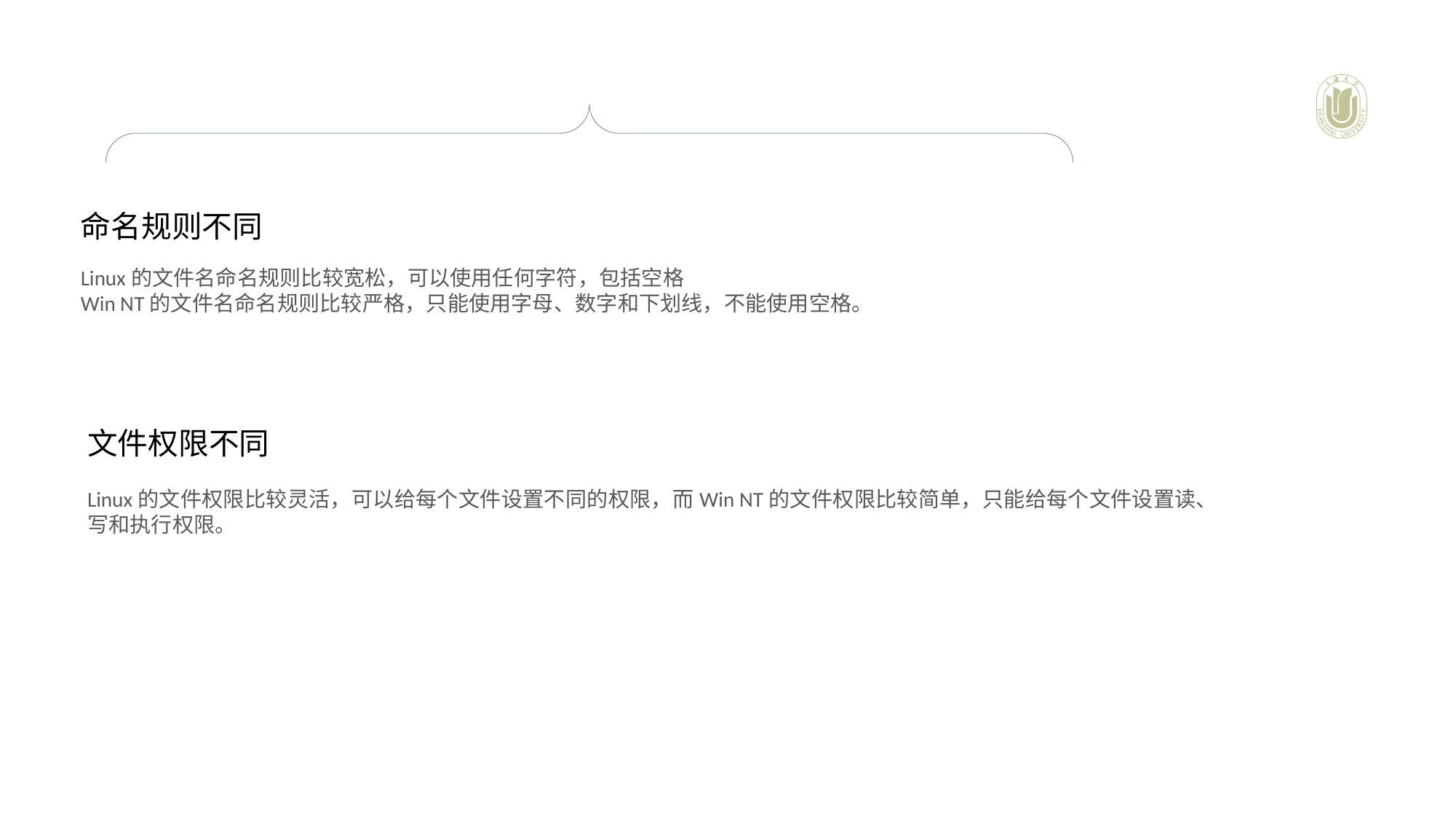

命名规则不同
Linux的文件名命名规则比较宽松，可以使用任何字符，包括空格
Win NT的文件名命名规则比较严格，只能使用字母、数字和下划线，不能使用空格。
文件权限不同
Linux的文件权限比较灵活，可以给每个文件设置不同的权限，而Win NT的文件权限比较简单，只能给每个文件设置读、写和执行权限。